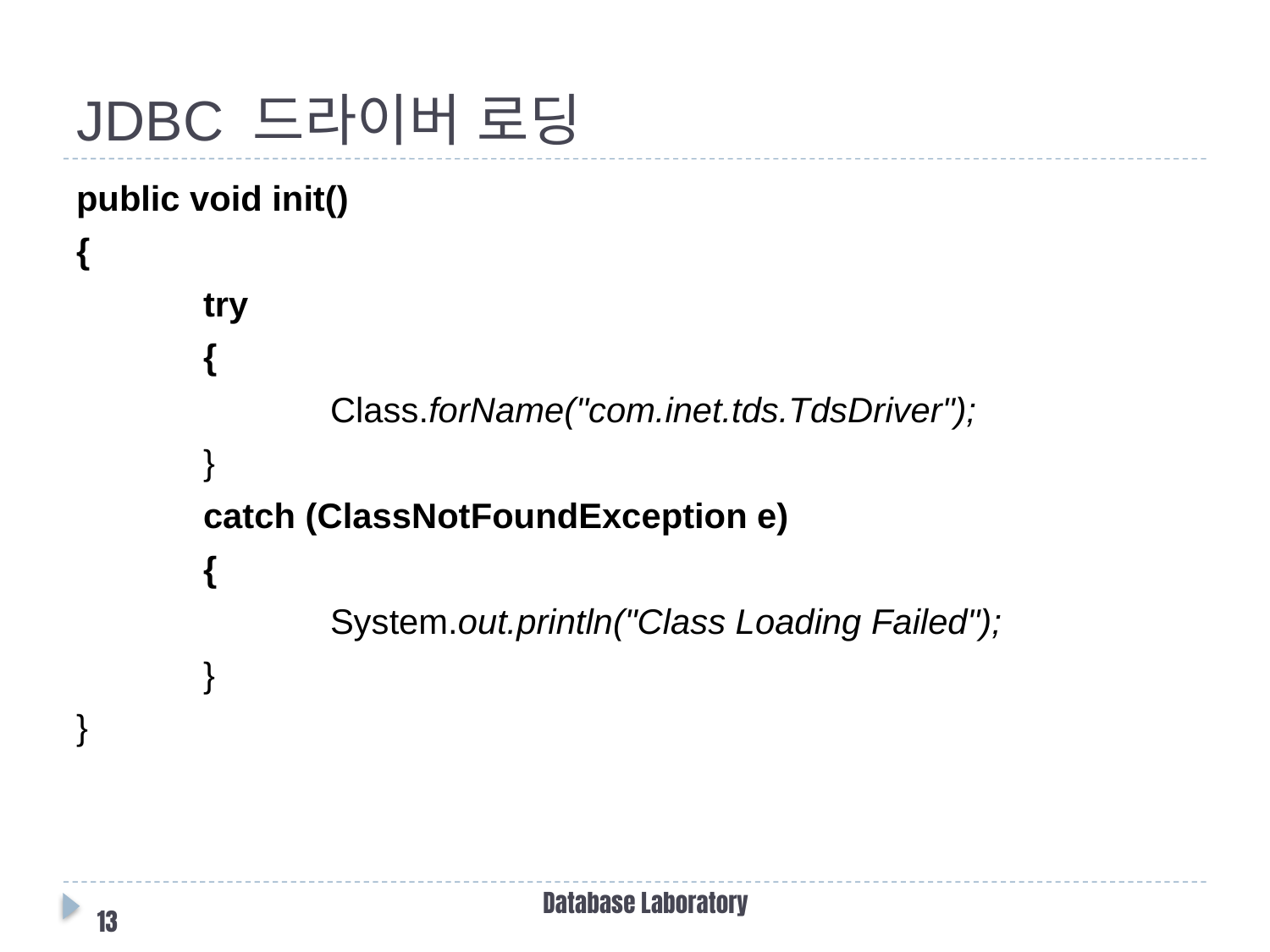

# JDBC 드라이버 로딩
public void init()
{
	try
	{
		Class.forName("com.inet.tds.TdsDriver");
	}
	catch (ClassNotFoundException e)
	{
		System.out.println("Class Loading Failed");
	}
}
Database Laboratory
13